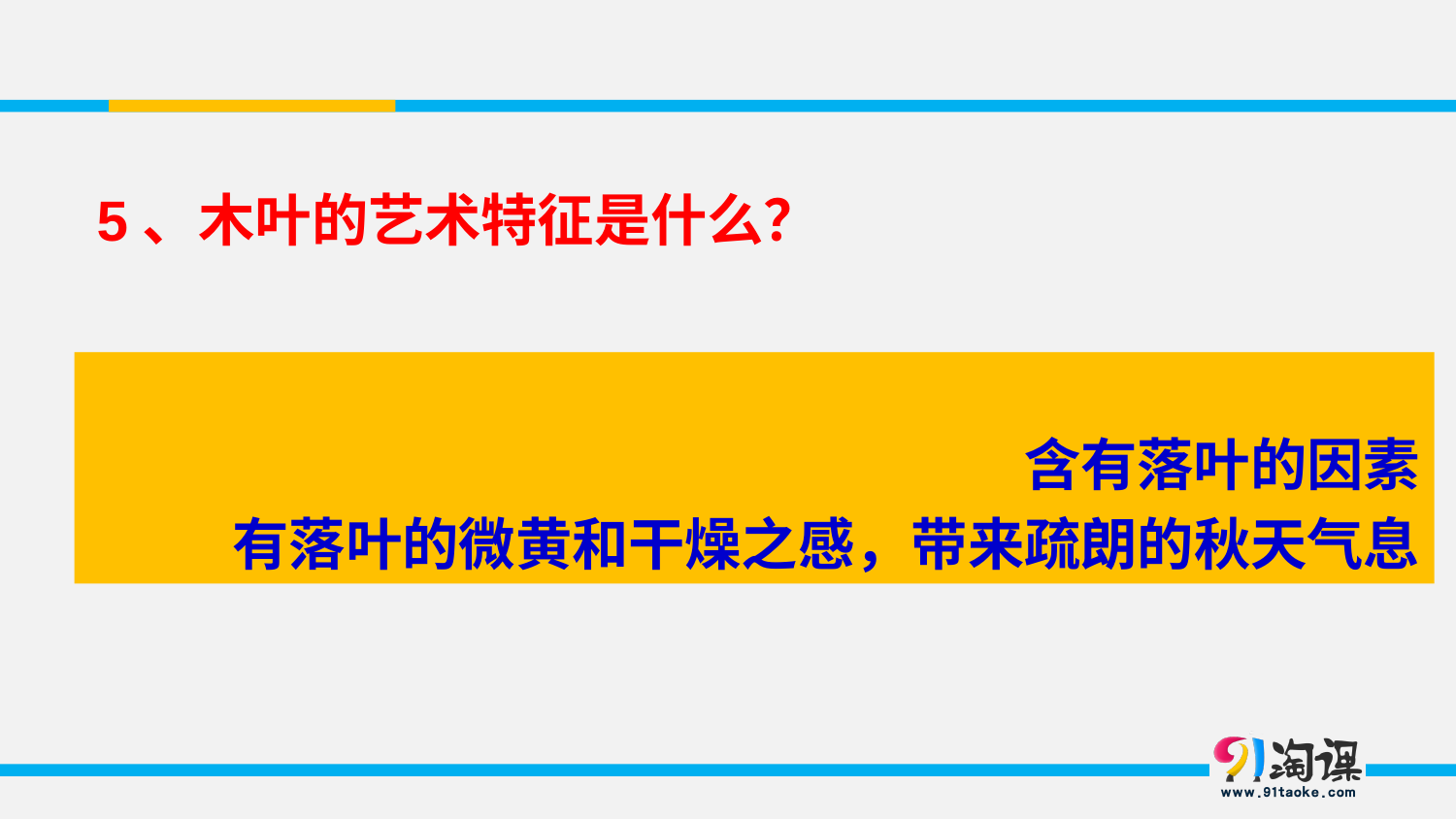

5、木叶的艺术特征是什么？
含有落叶的因素
有落叶的微黄和干燥之感，带来疏朗的秋天气息